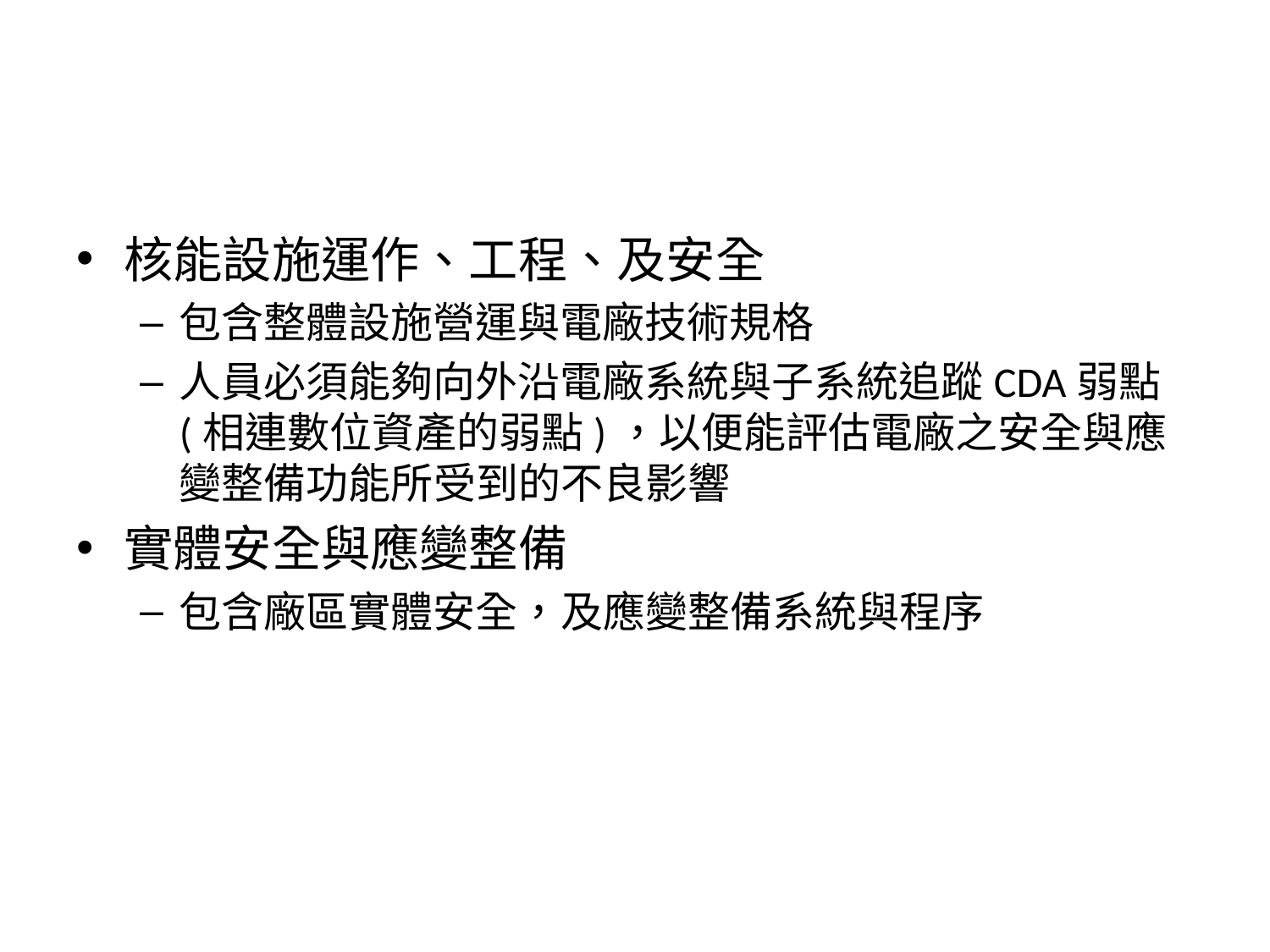

#
核能設施運作、工程、及安全
包含整體設施營運與電廠技術規格
人員必須能夠向外沿電廠系統與子系統追蹤CDA弱點(相連數位資產的弱點)，以便能評估電廠之安全與應變整備功能所受到的不良影響
實體安全與應變整備
包含廠區實體安全，及應變整備系統與程序